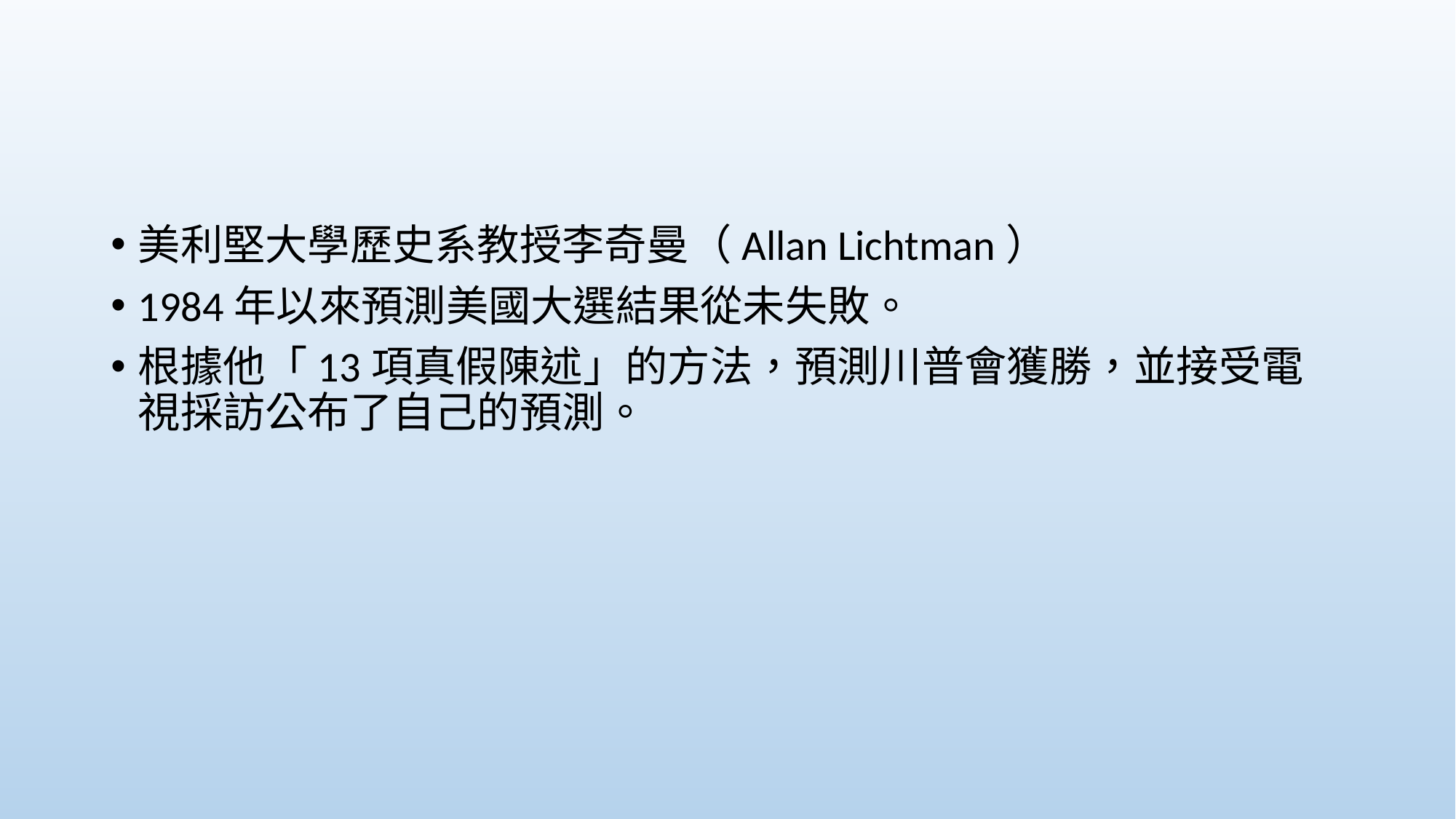

美利堅大學歷史系教授李奇曼（Allan Lichtman）
1984年以來預測美國大選結果從未失敗。
根據他「13項真假陳述」的方法，預測川普會獲勝，並接受電視採訪公布了自己的預測。